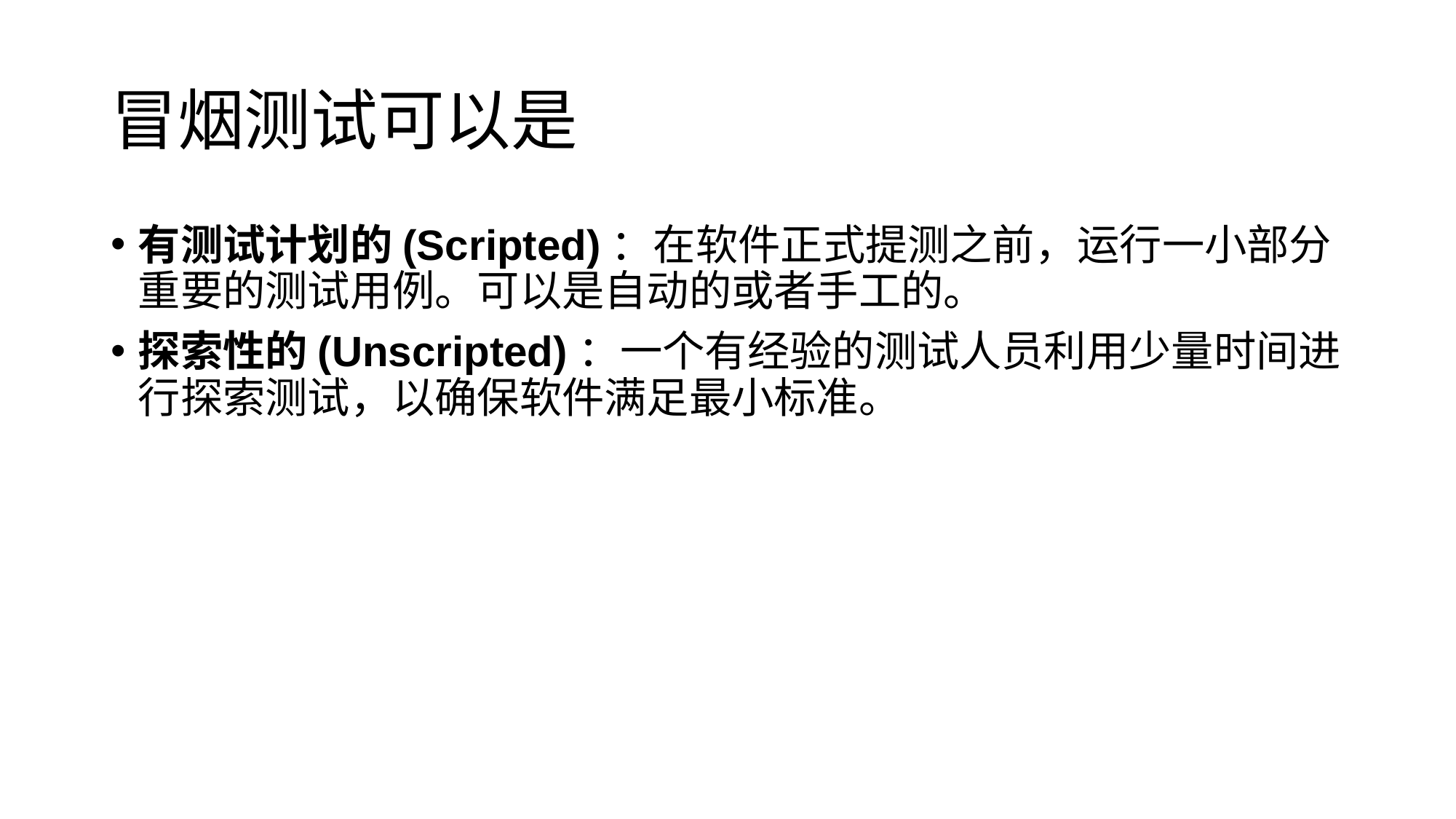

# 冒烟测试可以是
有测试计划的(Scripted)：在软件正式提测之前，运行一小部分重要的测试用例。可以是自动的或者手工的。
探索性的(Unscripted)：一个有经验的测试人员利用少量时间进行探索测试，以确保软件满足最小标准。